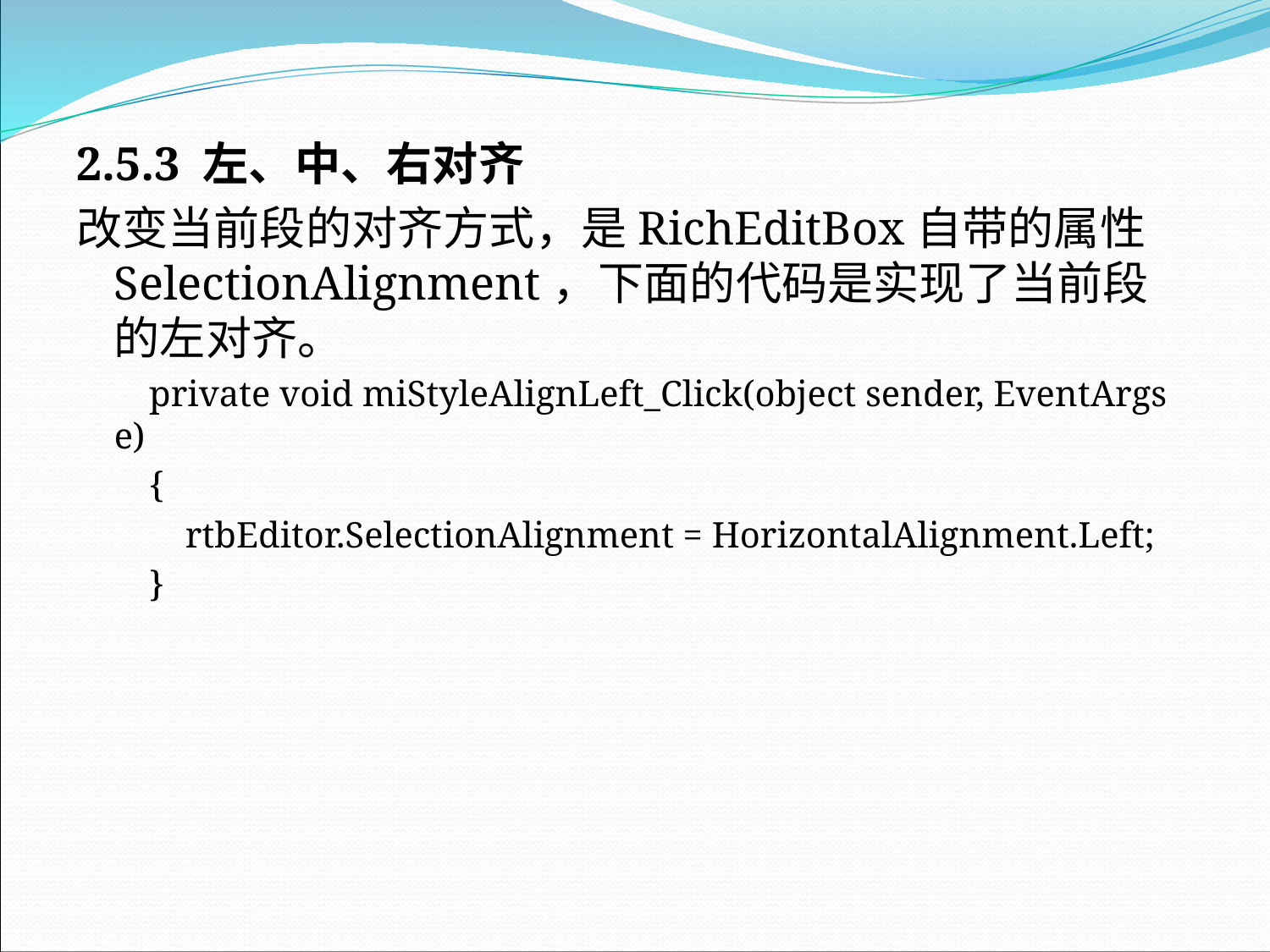

2.5.3 左、中、右对齐
改变当前段的对齐方式，是RichEditBox自带的属性SelectionAlignment，下面的代码是实现了当前段的左对齐。
        private void miStyleAlignLeft_Click(object sender, EventArgs e)
        {
            rtbEditor.SelectionAlignment = HorizontalAlignment.Left;
        }